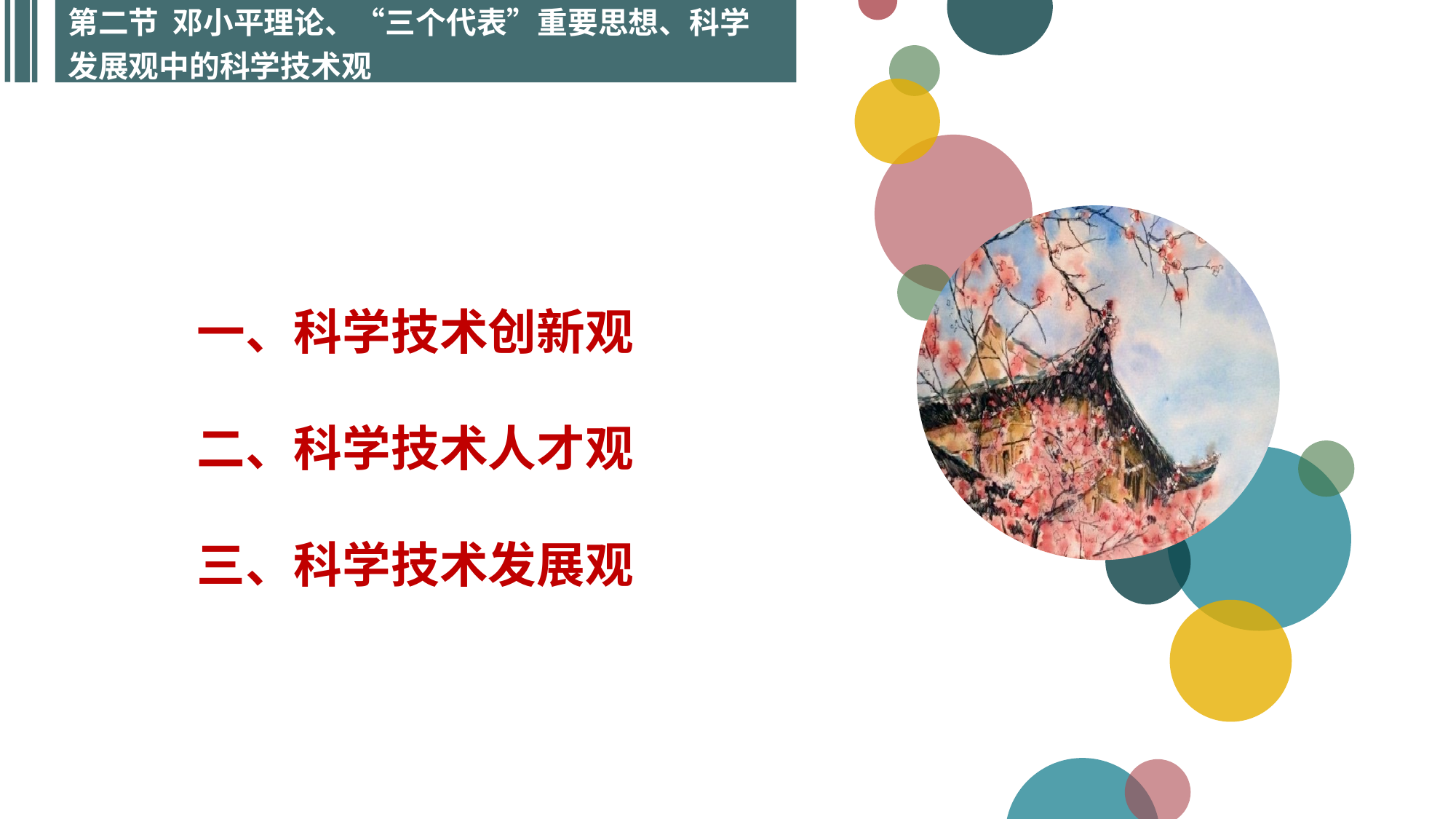

第二节  邓小平理论、“三个代表”重要思想、科学发展观中的科学技术观
一、科学技术创新观
二、科学技术人才观
三、科学技术发展观